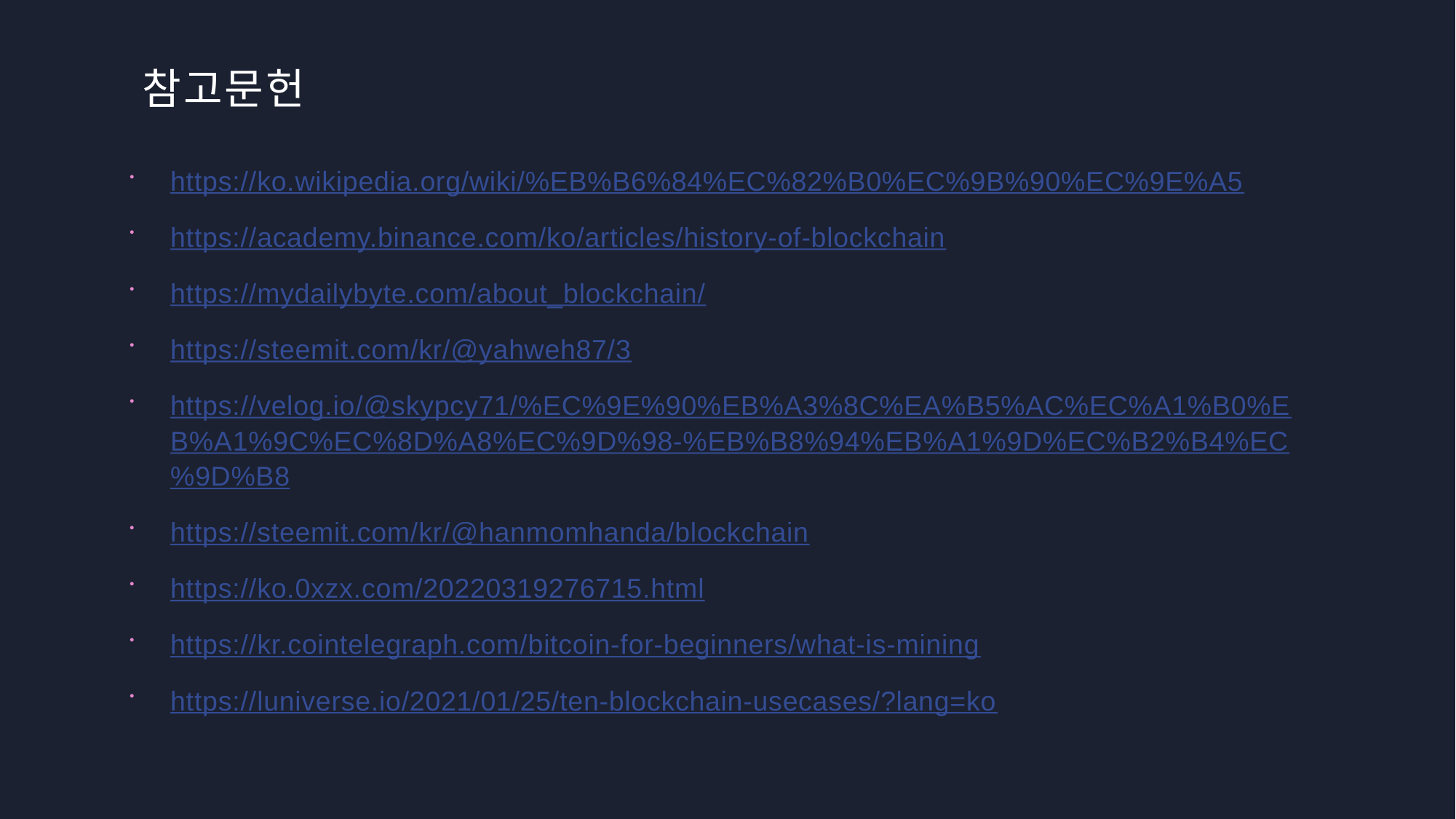

# 참고문헌
https://ko.wikipedia.org/wiki/%EB%B6%84%EC%82%B0%EC%9B%90%EC%9E%A5
https://academy.binance.com/ko/articles/history-of-blockchain
https://mydailybyte.com/about_blockchain/
https://steemit.com/kr/@yahweh87/3
https://velog.io/@skypcy71/%EC%9E%90%EB%A3%8C%EA%B5%AC%EC%A1%B0%EB%A1%9C%EC%8D%A8%EC%9D%98-%EB%B8%94%EB%A1%9D%EC%B2%B4%EC%9D%B8
https://steemit.com/kr/@hanmomhanda/blockchain
https://ko.0xzx.com/20220319276715.html
https://kr.cointelegraph.com/bitcoin-for-beginners/what-is-mining
https://luniverse.io/2021/01/25/ten-blockchain-usecases/?lang=ko